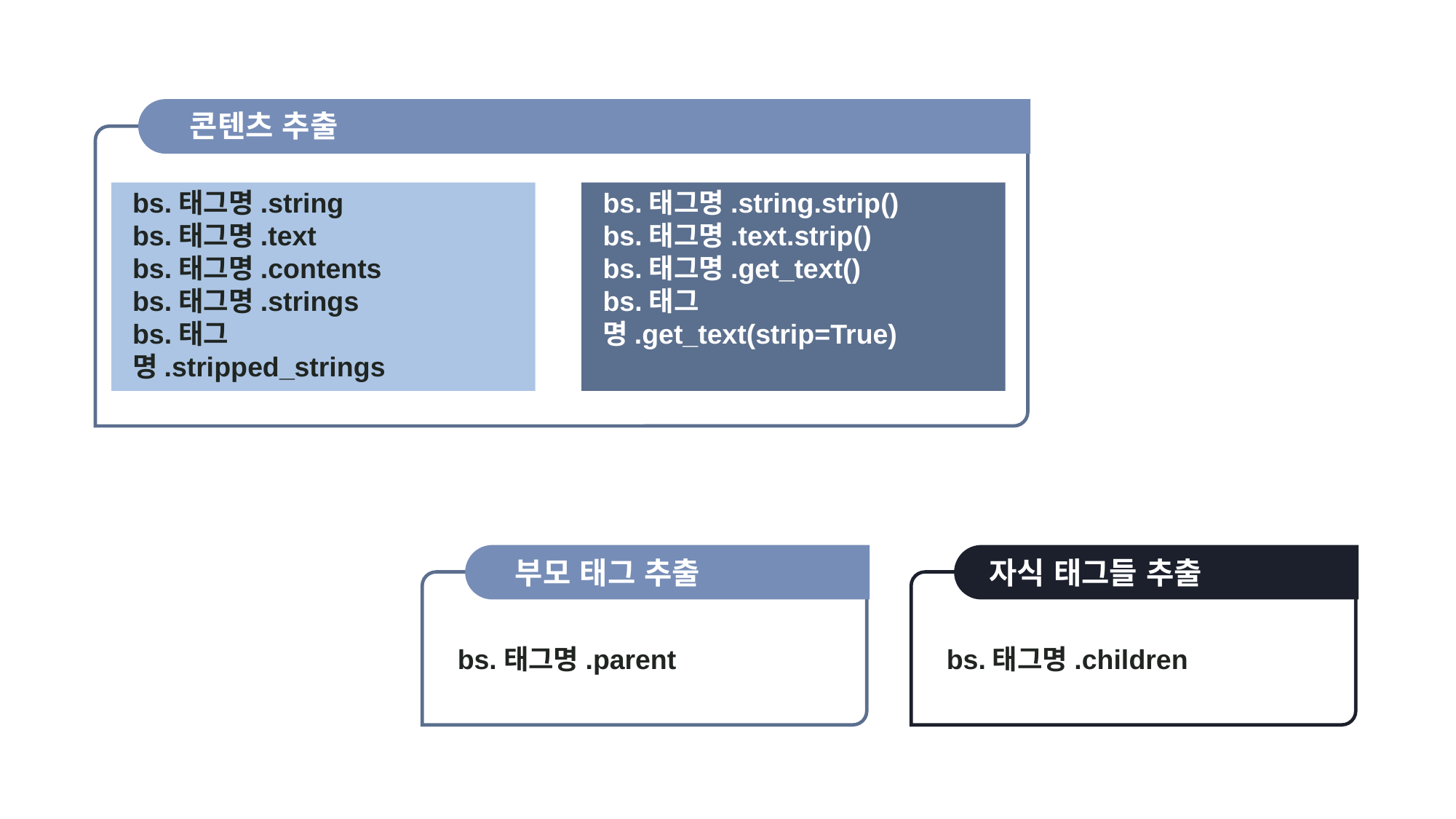

콘텐츠 추출

bs.태그명.string
bs.태그명.text
bs.태그명.contents
bs.태그명.strings
bs.태그명.stripped_strings

bs.태그명.string.strip()
bs.태그명.text.strip()
bs.태그명.get_text()
bs.태그명.get_text(strip=True)

부모 태그 추출
자식 태그들 추출

bs.태그명.parent
bs.태그명.children